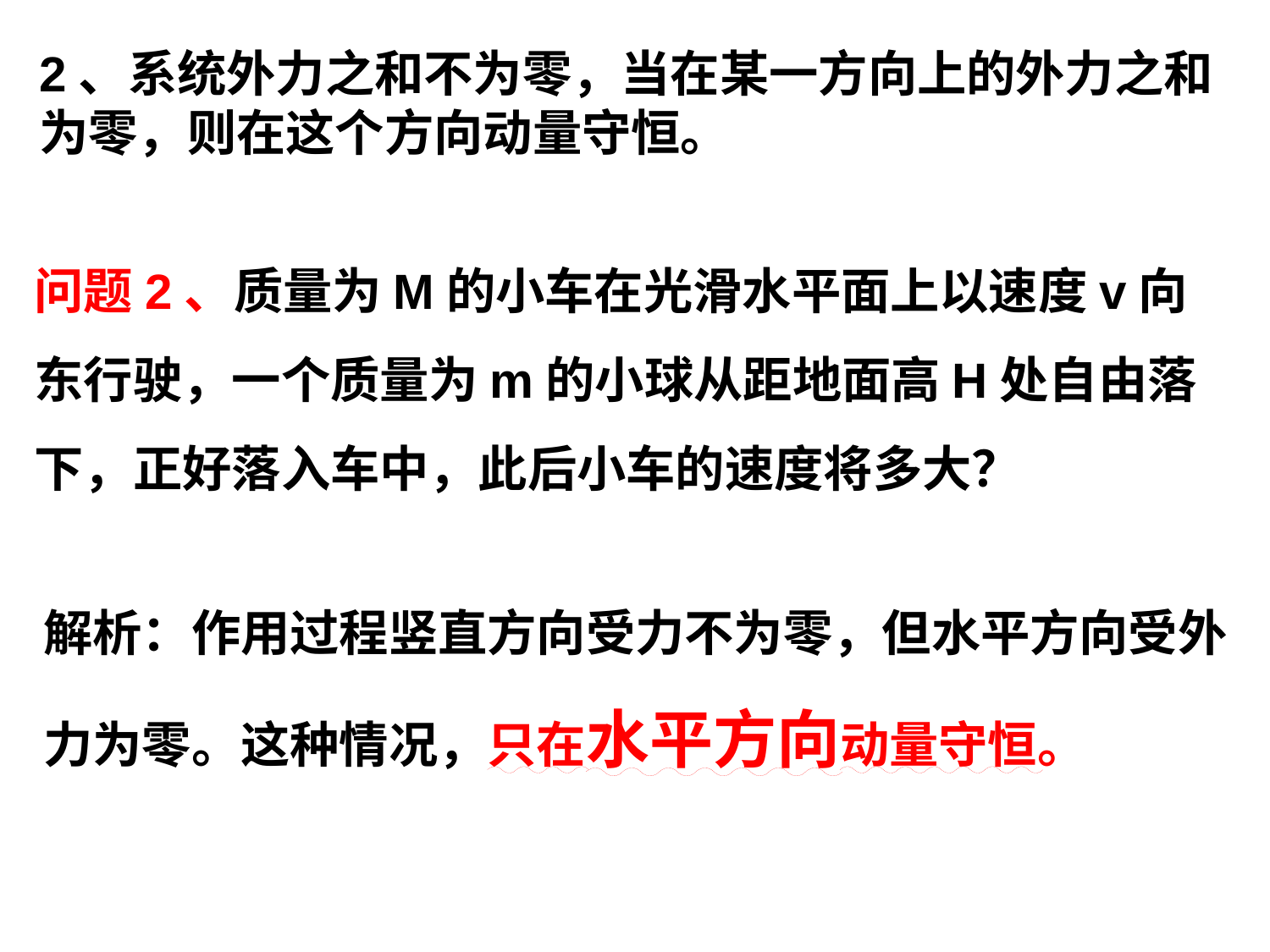

2、系统外力之和不为零，当在某一方向上的外力之和为零，则在这个方向动量守恒。
问题2、质量为M的小车在光滑水平面上以速度v向东行驶，一个质量为m的小球从距地面高H处自由落下，正好落入车中，此后小车的速度将多大？
解析：作用过程竖直方向受力不为零，但水平方向受外力为零。这种情况，只在水平方向动量守恒。